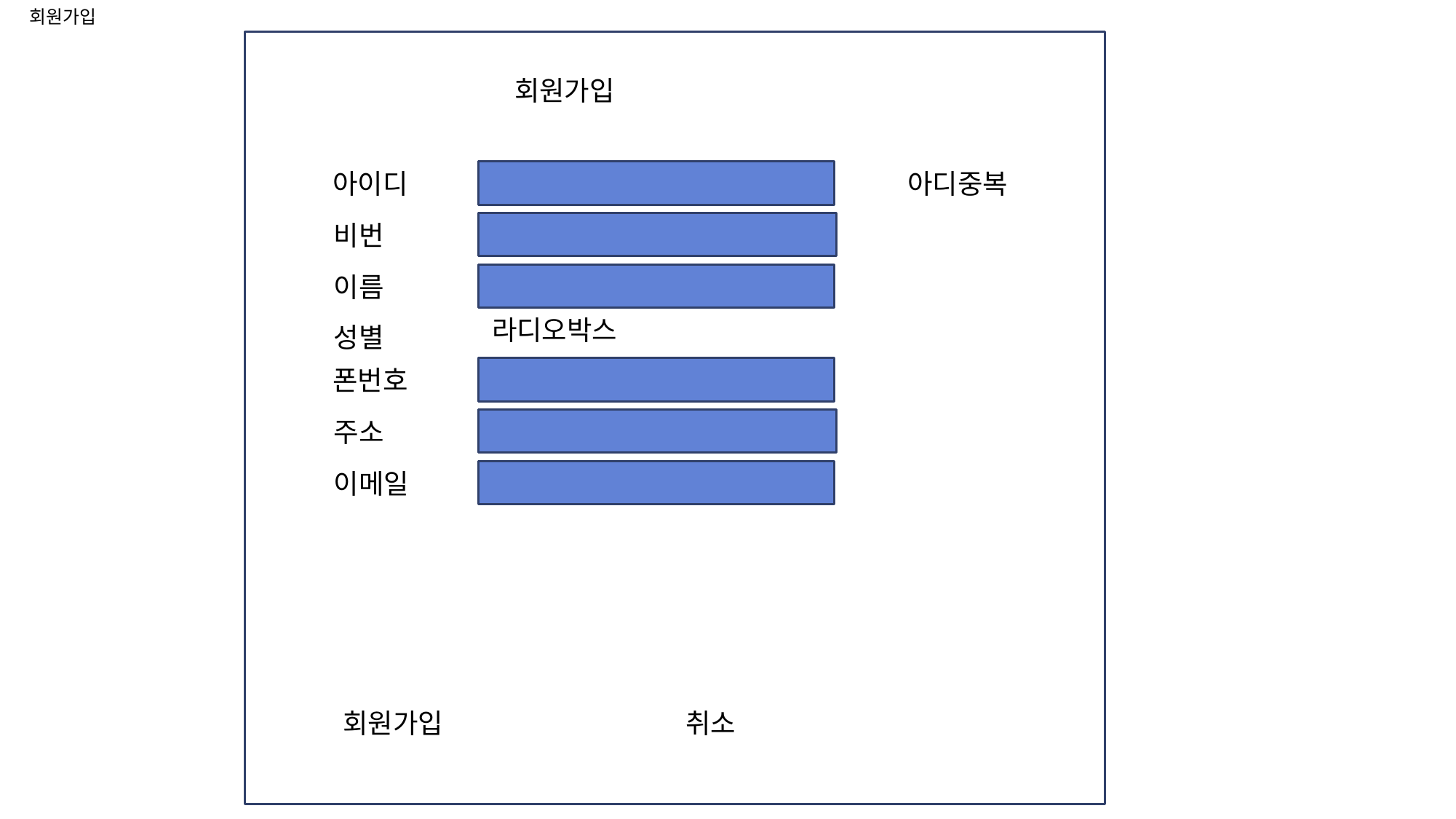

회원가입

회원가입
아이디

아디중복
비번

이름

라디오박스
성별
폰번호

주소

이메일

회원가입
취소